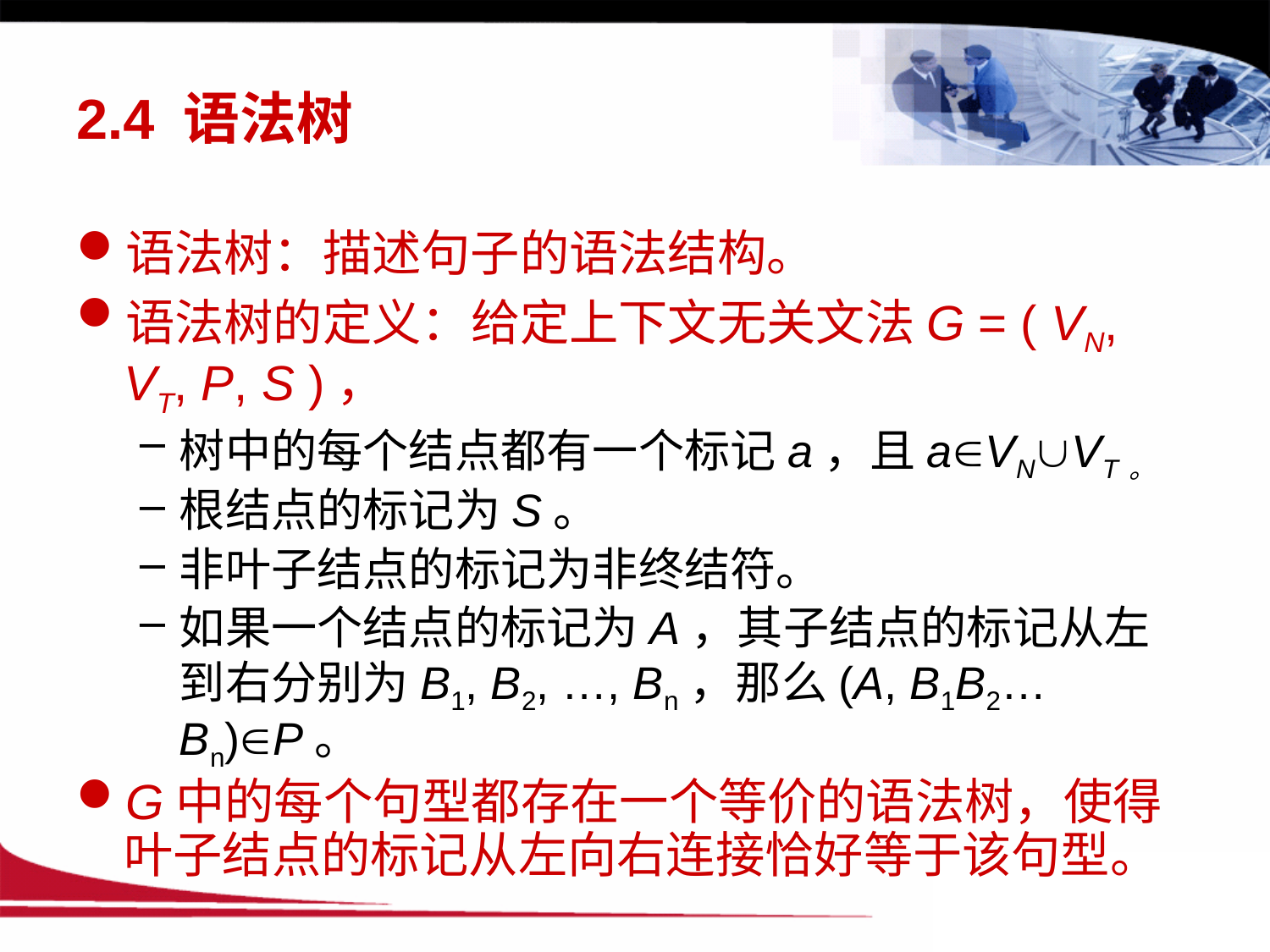

# 2.4 语法树
语法树：描述句子的语法结构。
语法树的定义：给定上下文无关文法G = ( VN, VT, P, S )，
树中的每个结点都有一个标记a，且a∈VN∪VT。
根结点的标记为S。
非叶子结点的标记为非终结符。
如果一个结点的标记为A，其子结点的标记从左到右分别为B1, B2, …, Bn，那么(A, B1B2…Bn)∈P。
G中的每个句型都存在一个等价的语法树，使得叶子结点的标记从左向右连接恰好等于该句型。